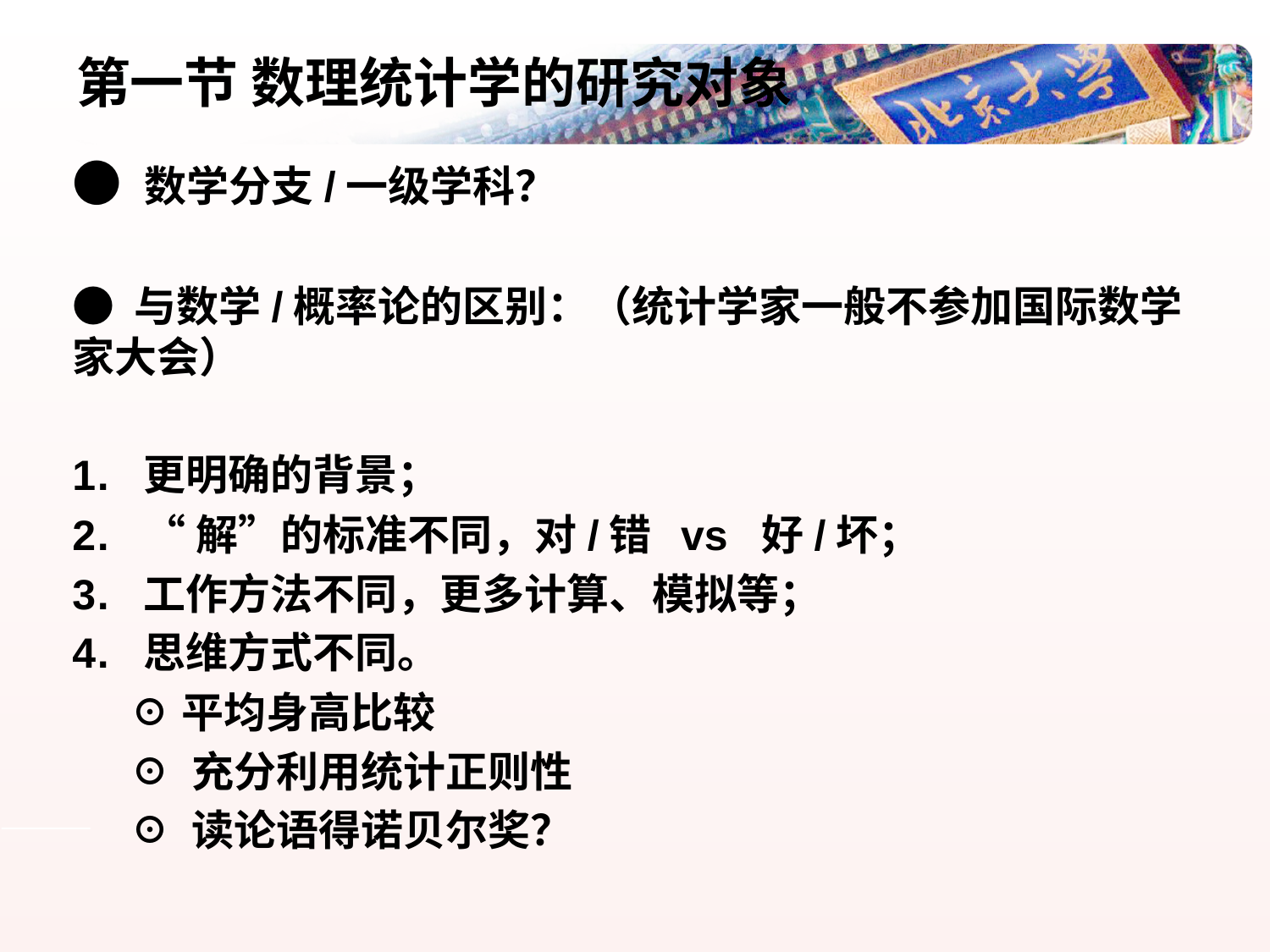

# 第一节 数理统计学的研究对象
● 数学分支/一级学科？

● 与数学/概率论的区别：（统计学家一般不参加国际数学家大会）

更明确的背景；
“解”的标准不同，对/错  vs  好/坏；
工作方法不同，更多计算、模拟等；
思维方式不同。
      ☉平均身高比较
      ☉ 充分利用统计正则性
      ☉ 读论语得诺贝尔奖？